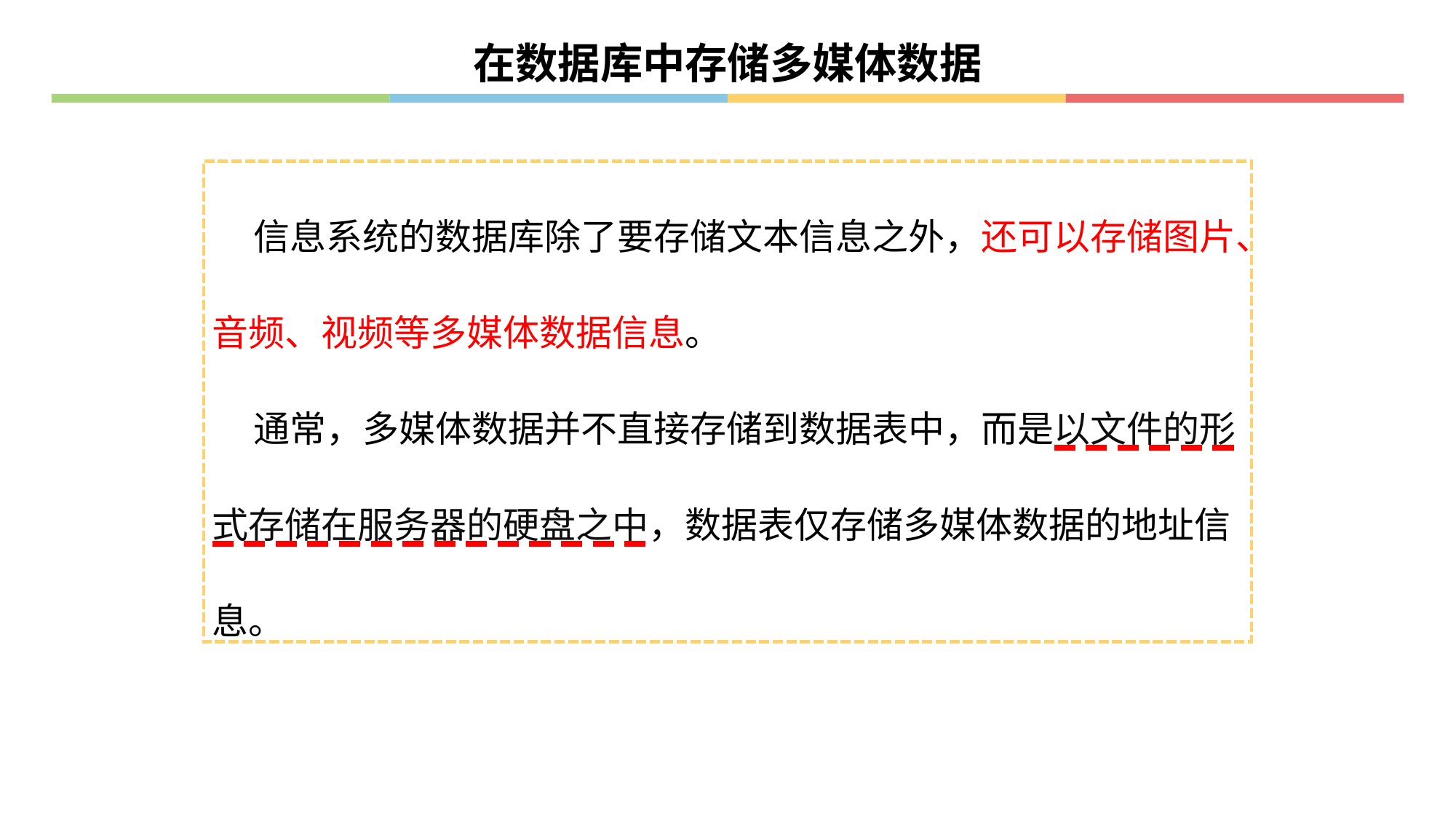

在数据库中存储多媒体数据
    信息系统的数据库除了要存储文本信息之外，还可以存储图片、音频、视频等多媒体数据信息。
    通常，多媒体数据并不直接存储到数据表中，而是以文件的形式存储在服务器的硬盘之中，数据表仅存储多媒体数据的地址信息。